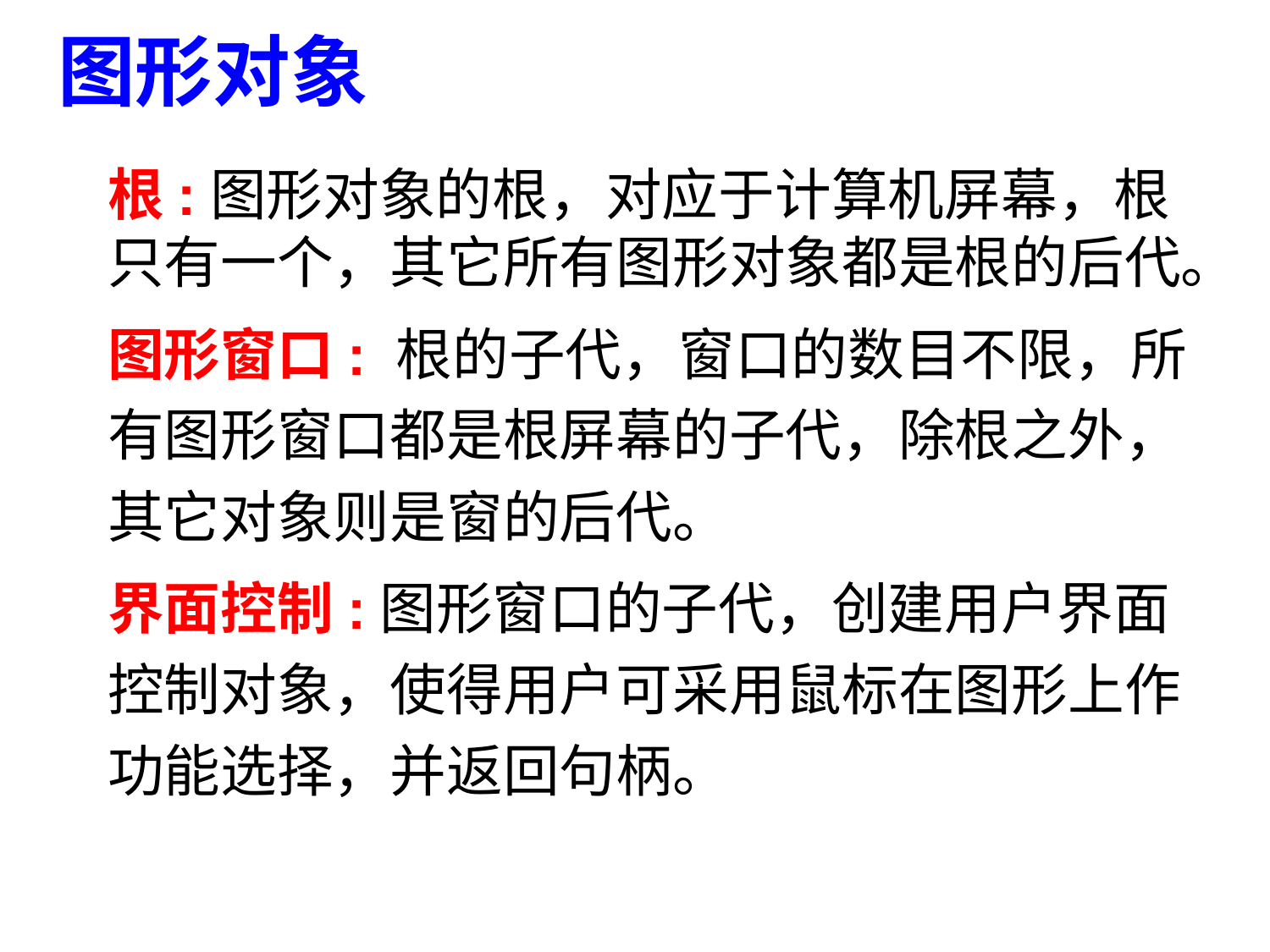

图形对象
根:图形对象的根，对应于计算机屏幕，根只有一个，其它所有图形对象都是根的后代。
图形窗口: 根的子代，窗口的数目不限，所有图形窗口都是根屏幕的子代，除根之外，其它对象则是窗的后代。
界面控制:图形窗口的子代，创建用户界面控制对象，使得用户可采用鼠标在图形上作功能选择，并返回句柄。